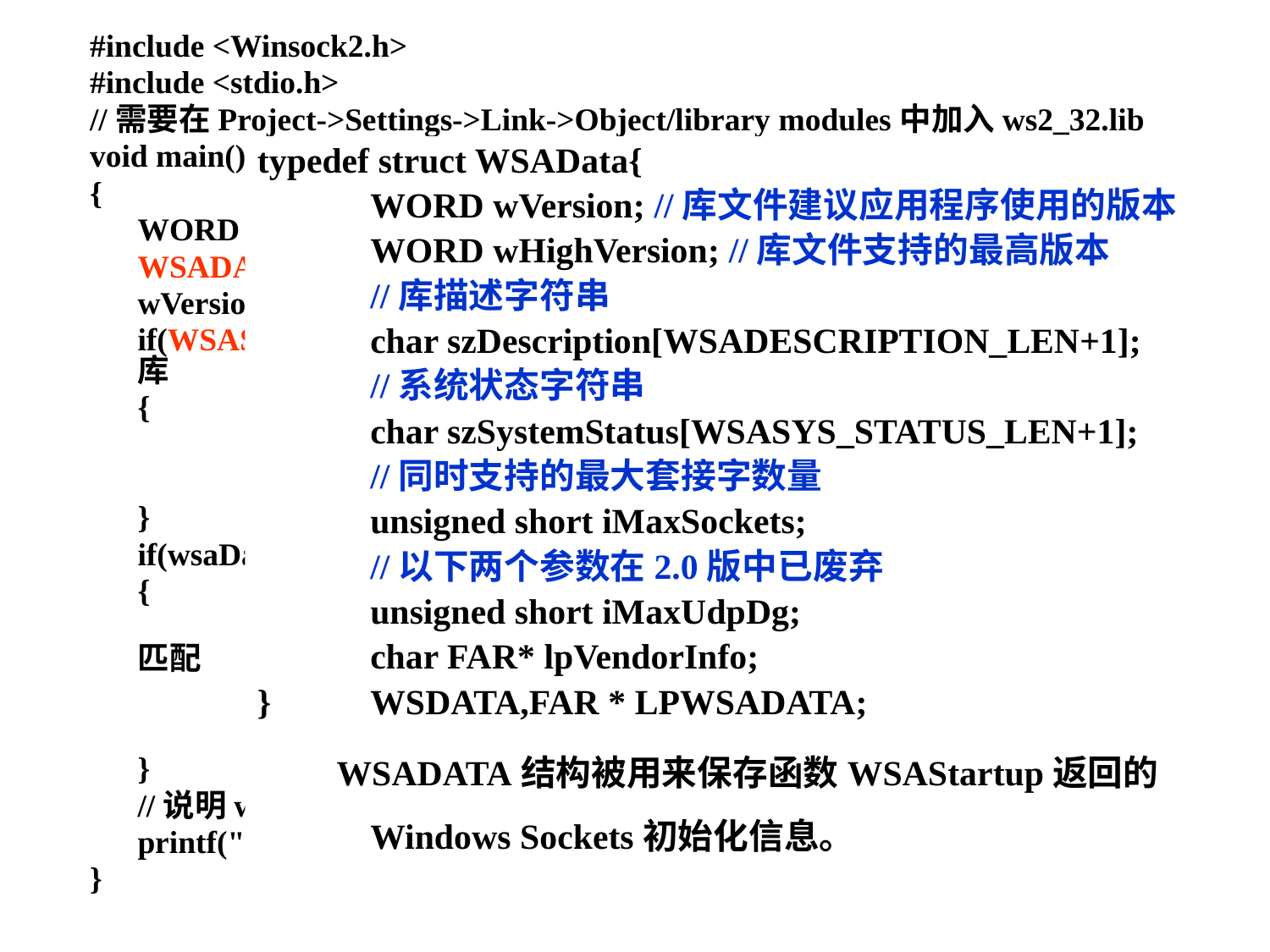

#include <Winsock2.h>
#include <stdio.h>
//需要在Project->Settings->Link->Object/library modules中加入ws2_32.lib
void main()
{
	WORD wVersionRequested;
	WSADATA wsaData;
	wVersionRequested=MAKEWORD(2,2);
	if(WSAStartup(wVersionRequested,&wsaData)!=0)//初始化ws2_32.dll动态库
	{
		printf("WSAStartup() failed!\n");//Winsock初始化错误
		exit(-1);
	}
	if(wsaData.wVersion!=wVersionRequested)
	{
		printf("The version of Winsock is not suited!\n");//Winsock版本不匹配
		WSACleanup();//结束对ws2_32.dll的调用
		exit(-1);
	}
	//说明ws2_32.dll正确加载
	printf("Load ws2_32.dll successfully!\n");
}

typedef struct WSAData{
	WORD wVersion; //库文件建议应用程序使用的版本
	WORD wHighVersion; //库文件支持的最高版本
	//库描述字符串
	char szDescription[WSADESCRIPTION_LEN+1];
	//系统状态字符串
	char szSystemStatus[WSASYS_STATUS_LEN+1];
	//同时支持的最大套接字数量
	unsigned short iMaxSockets;
	//以下两个参数在2.0版中已废弃
	unsigned short iMaxUdpDg;
	char FAR* lpVendorInfo;
}	WSDATA,FAR * LPWSADATA;
　　WSADATA结构被用来保存函数WSAStartup返回的Windows Sockets初始化信息。
22/53
2019-10-20